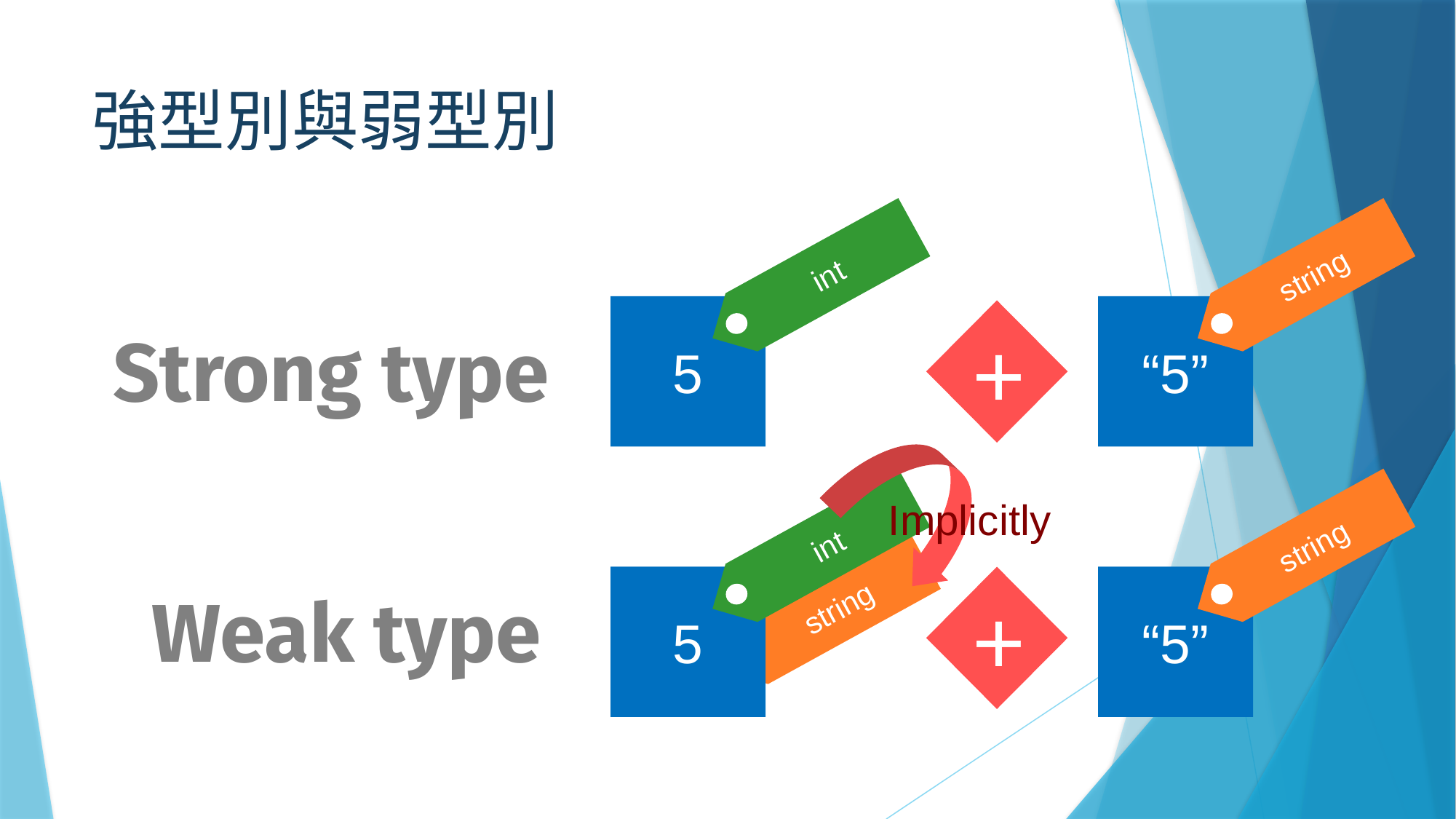

# 強型別與弱型別
int

string

5
“5”
+
Strong type

Implicitly
int

string

5
“5”
+
Weak type
string